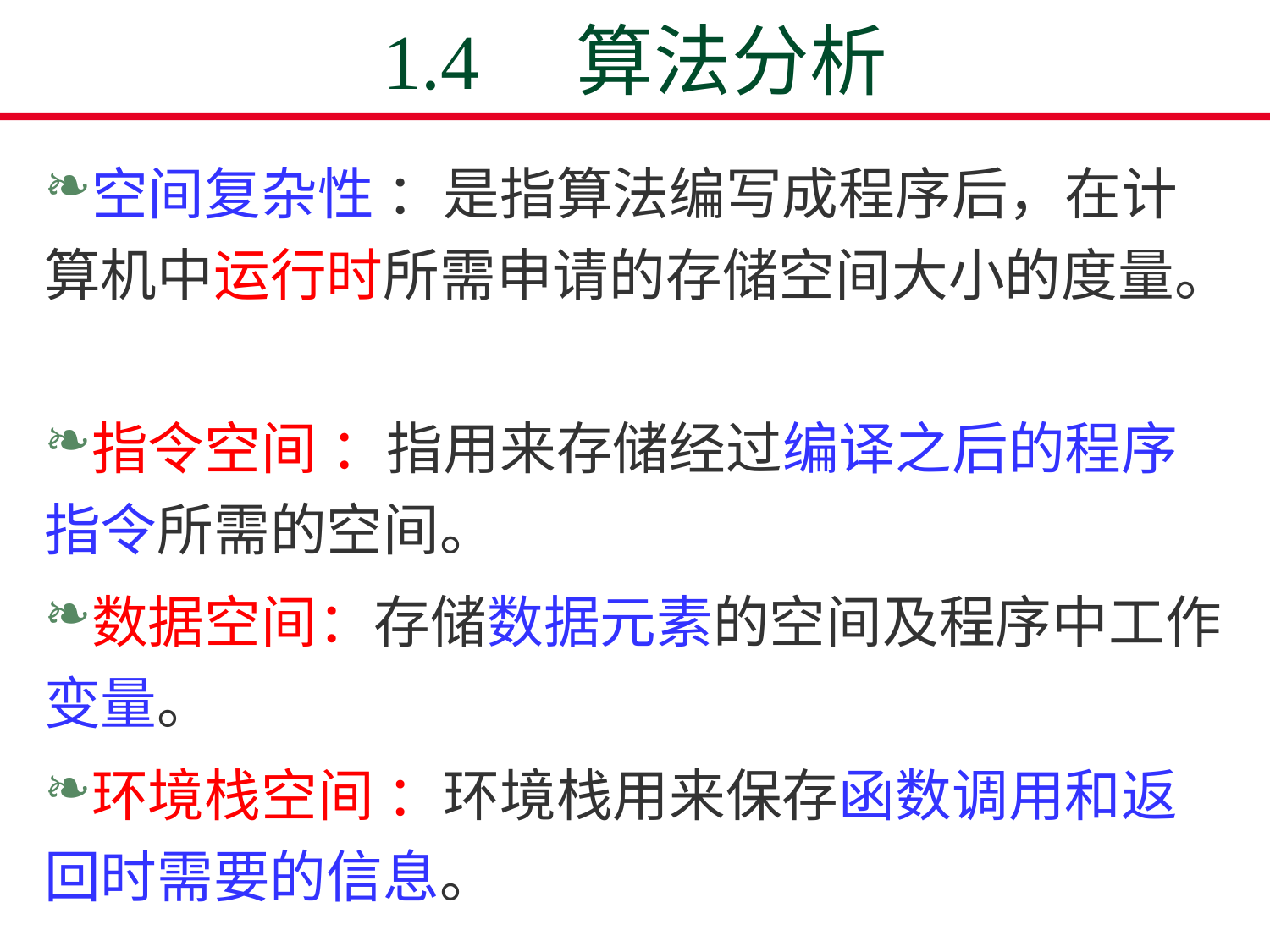

# 1.4　算法分析

空间复杂性 ：是指算法编写成程序后，在计算机中运行时所需申请的存储空间大小的度量。
指令空间 ：指用来存储经过编译之后的程序指令所需的空间。
数据空间：存储数据元素的空间及程序中工作变量。
环境栈空间 ：环境栈用来保存函数调用和返回时需要的信息。